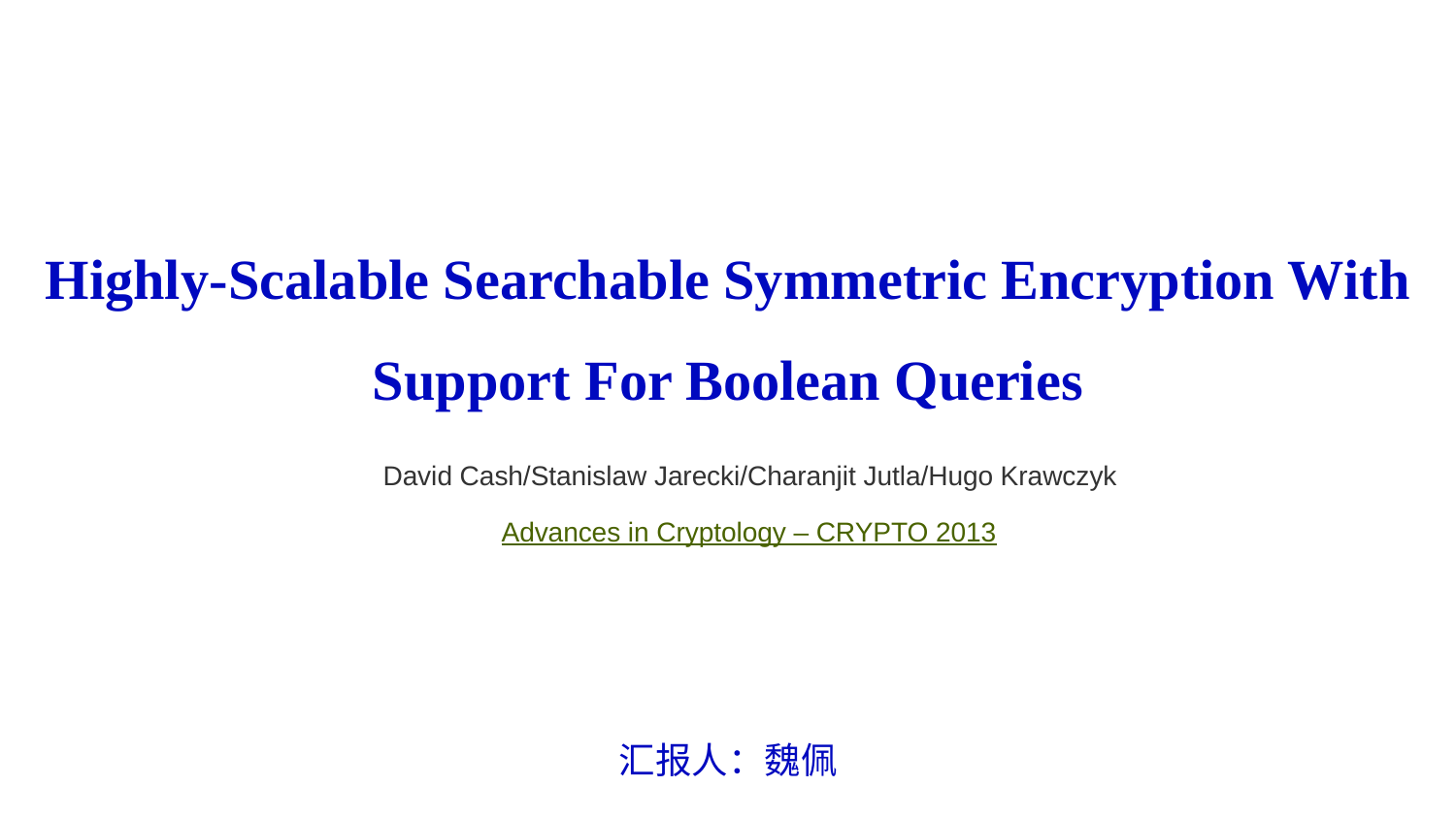

Highly-Scalable Searchable Symmetric Encryption With Support For Boolean Queries
 David Cash/Stanislaw Jarecki/Charanjit Jutla/Hugo Krawczyk

Advances in Cryptology – CRYPTO 2013
汇报人：魏佩